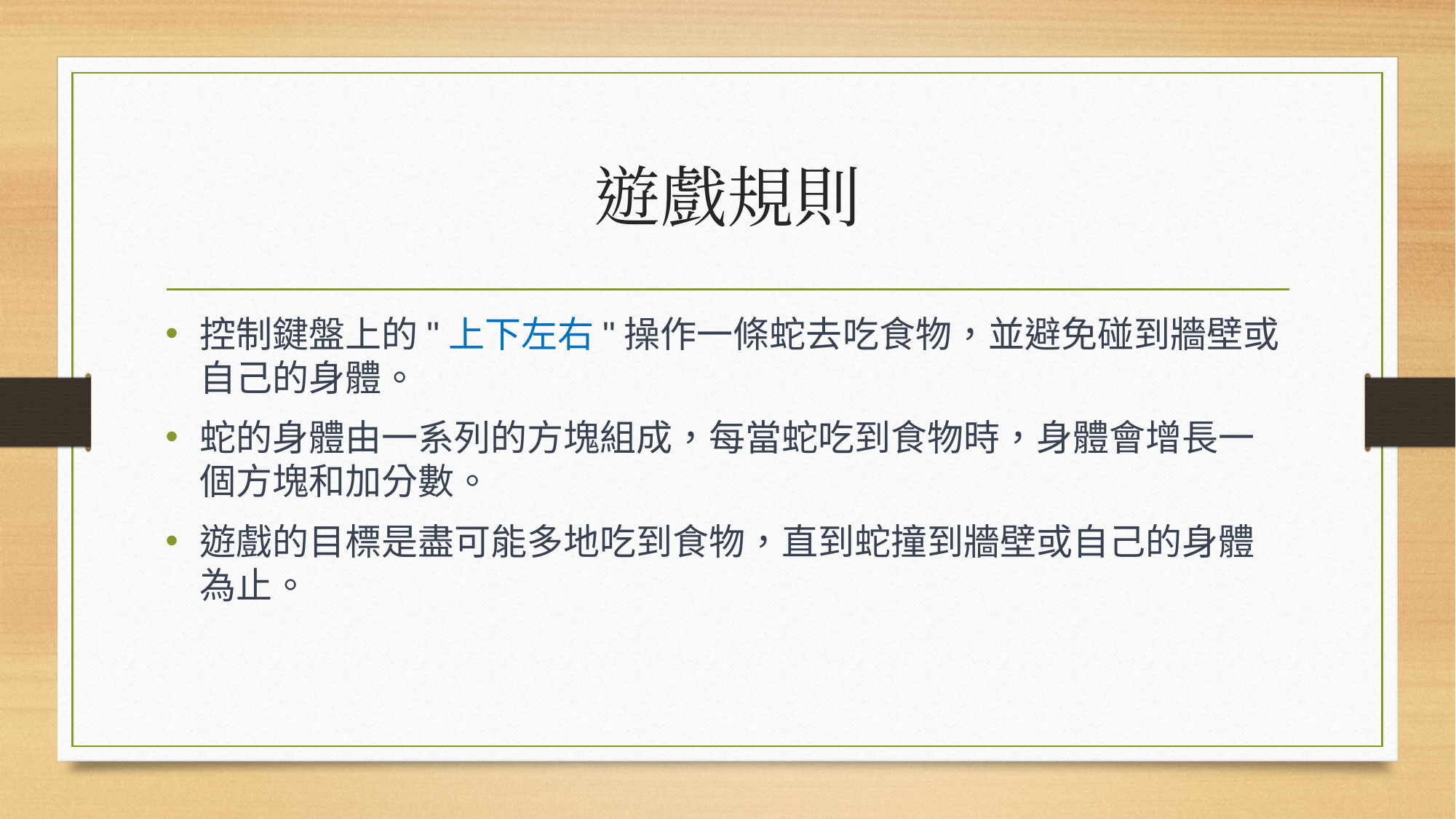

# 遊戲規則
控制鍵盤上的"上下左右"操作一條蛇去吃食物，並避免碰到牆壁或自己的身體。
蛇的身體由一系列的方塊組成，每當蛇吃到食物時，身體會增長一個方塊和加分數。
遊戲的目標是盡可能多地吃到食物，直到蛇撞到牆壁或自己的身體為止。